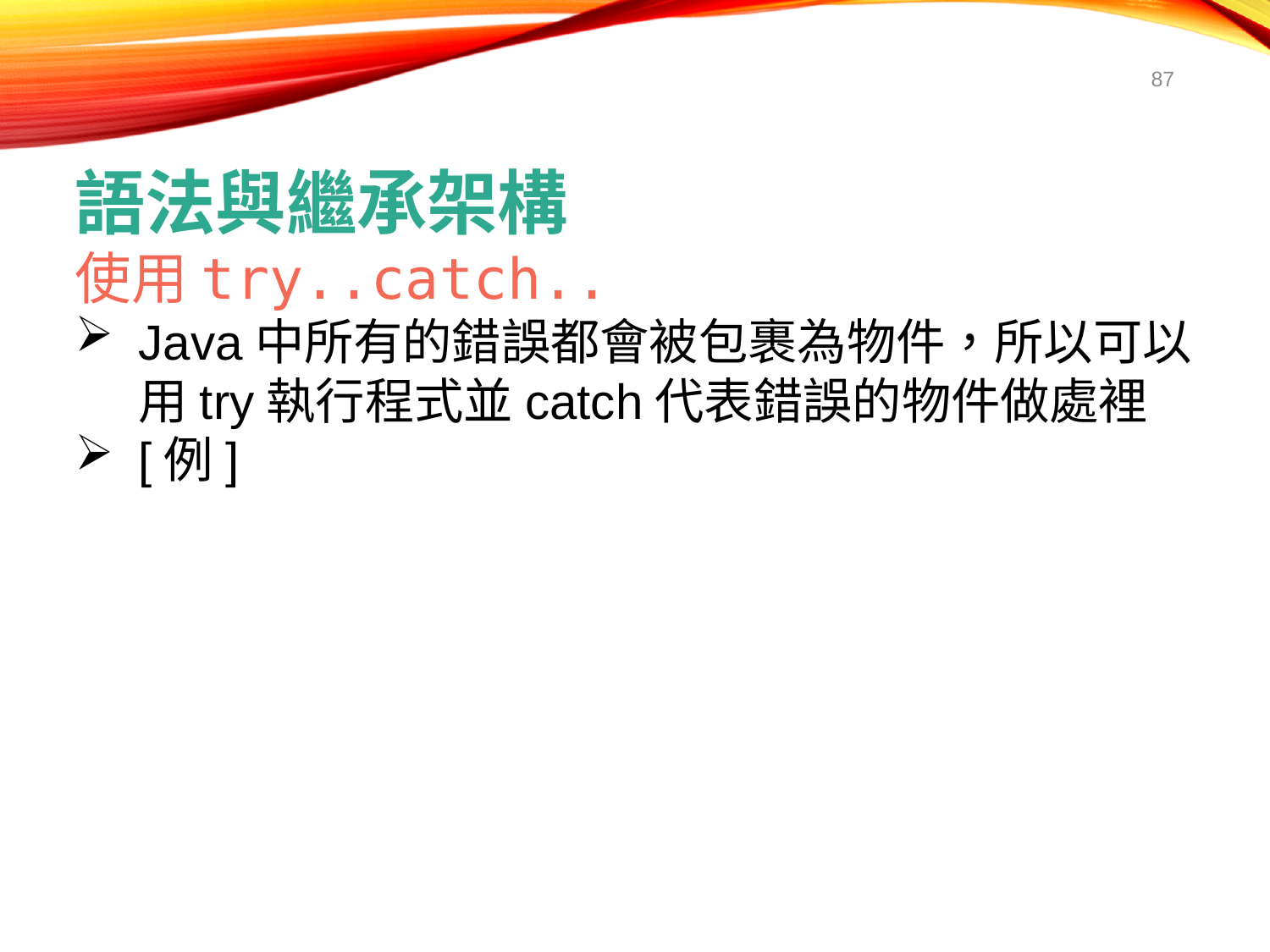

87
語法與繼承架構
使用try..catch..
Java中所有的錯誤都會被包裹為物件，所以可以用try執行程式並catch代表錯誤的物件做處裡
[例]